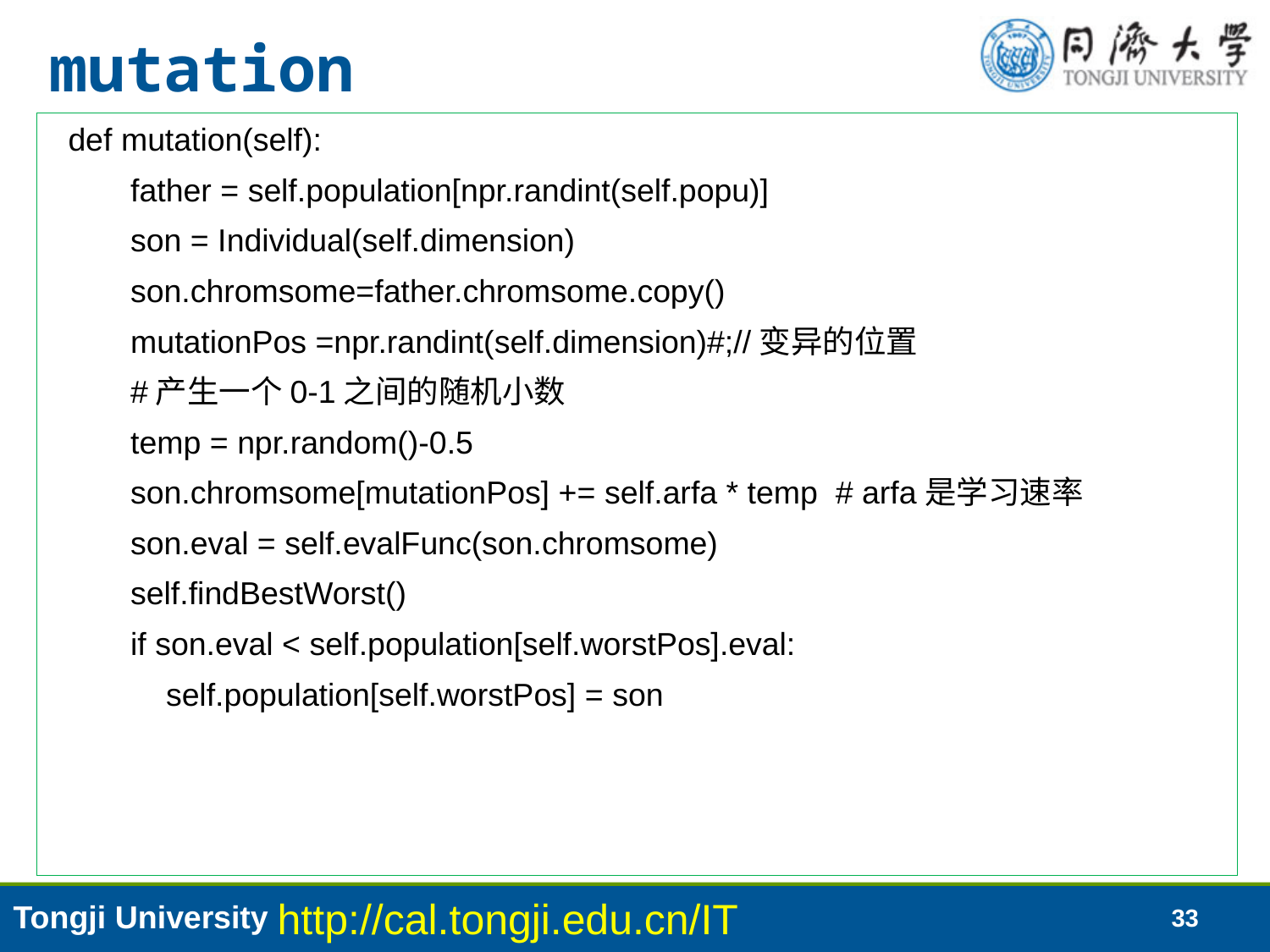

# mutation
 def mutation(self):
        father = self.population[npr.randint(self.popu)]
        son = Individual(self.dimension)
        son.chromsome=father.chromsome.copy()
        mutationPos =npr.randint(self.dimension)#;//变异的位置
        #产生一个0-1之间的随机小数
        temp = npr.random()-0.5
        son.chromsome[mutationPos] += self.arfa * temp  # arfa是学习速率
        son.eval = self.evalFunc(son.chromsome)
        self.findBestWorst()
        if son.eval < self.population[self.worstPos].eval:
            self.population[self.worstPos] = son